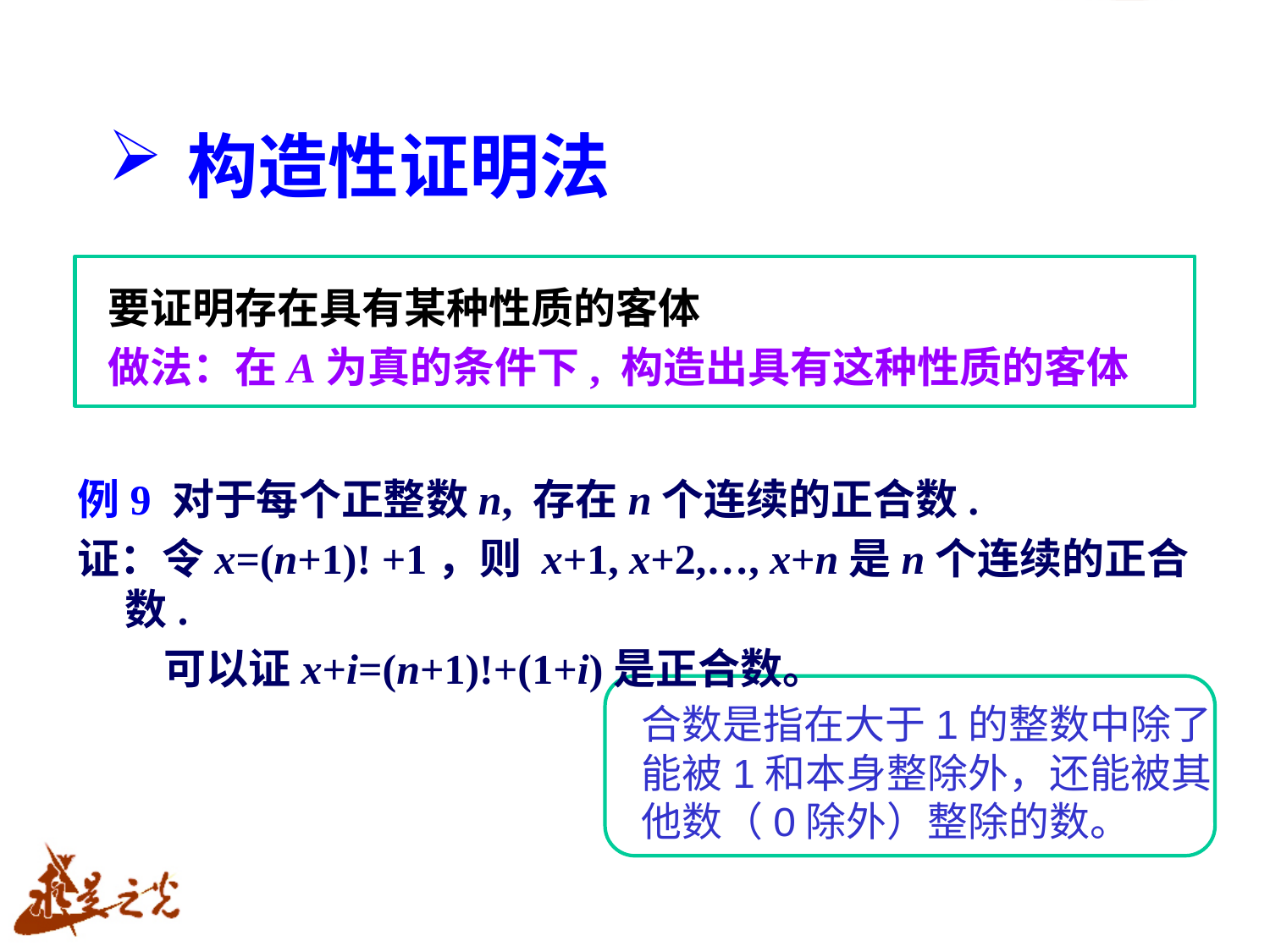

# 构造性证明法

要证明存在具有某种性质的客体
做法：在A为真的条件下, 构造出具有这种性质的客体

例9 对于每个正整数n, 存在n个连续的正合数.
证：令x=(n+1)! +1，则 x+1, x+2,…, x+n是n个连续的正合数.
        可以证x+i=(n+1)!+(1+i)是正合数。

合数是指在大于1的整数中除了能被1和本身整除外，还能被其他数（0除外）整除的数。
46